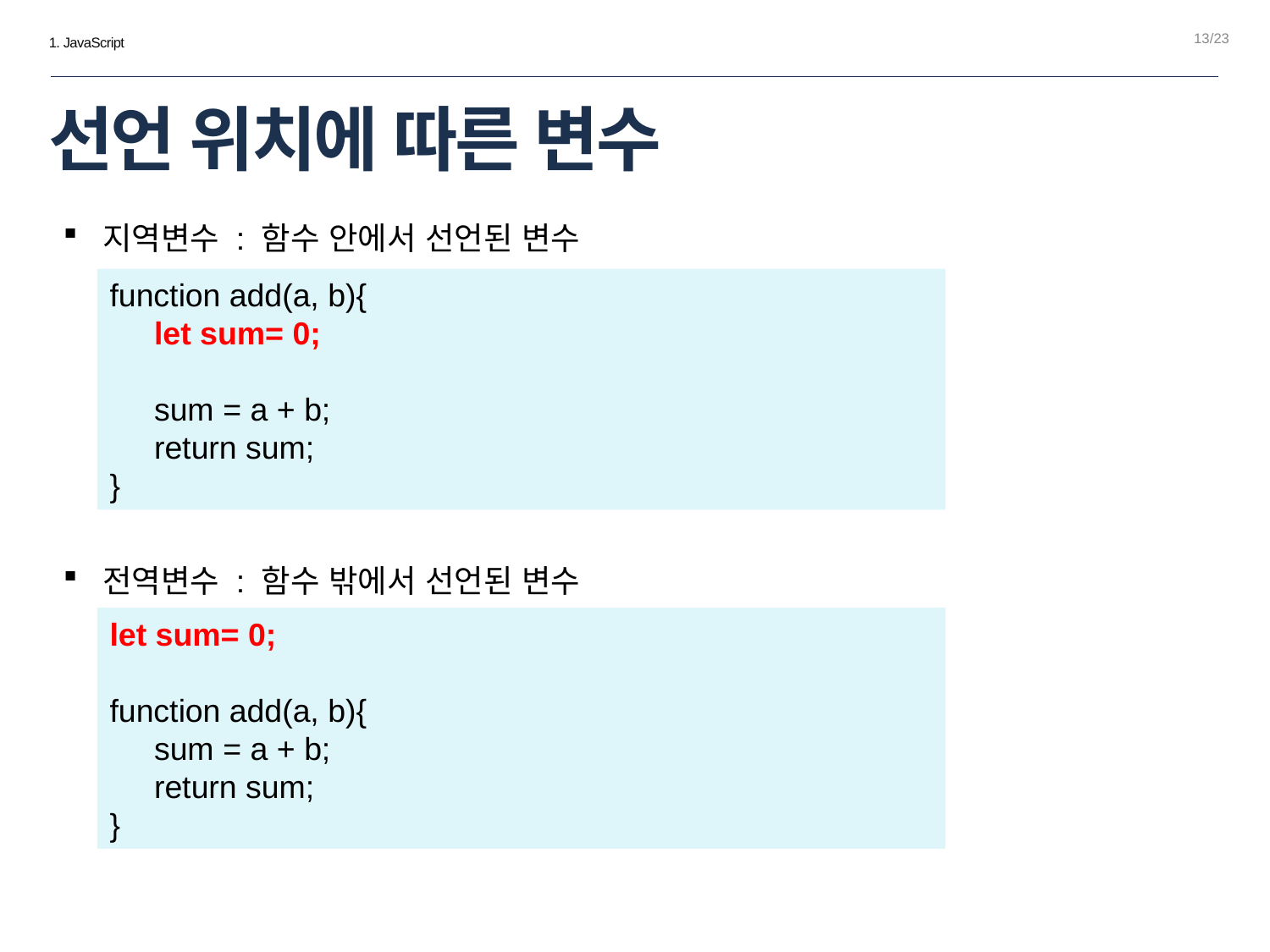

13
1. JavaScript
# 선언 위치에 따른 변수
지역변수 : 함수 안에서 선언된 변수

전역변수 : 함수 밖에서 선언된 변수
function add(a, b){
     let sum= 0;

     sum = a + b;
     return sum;
}
let sum= 0;

function add(a, b){
     sum = a + b;
     return sum;
}